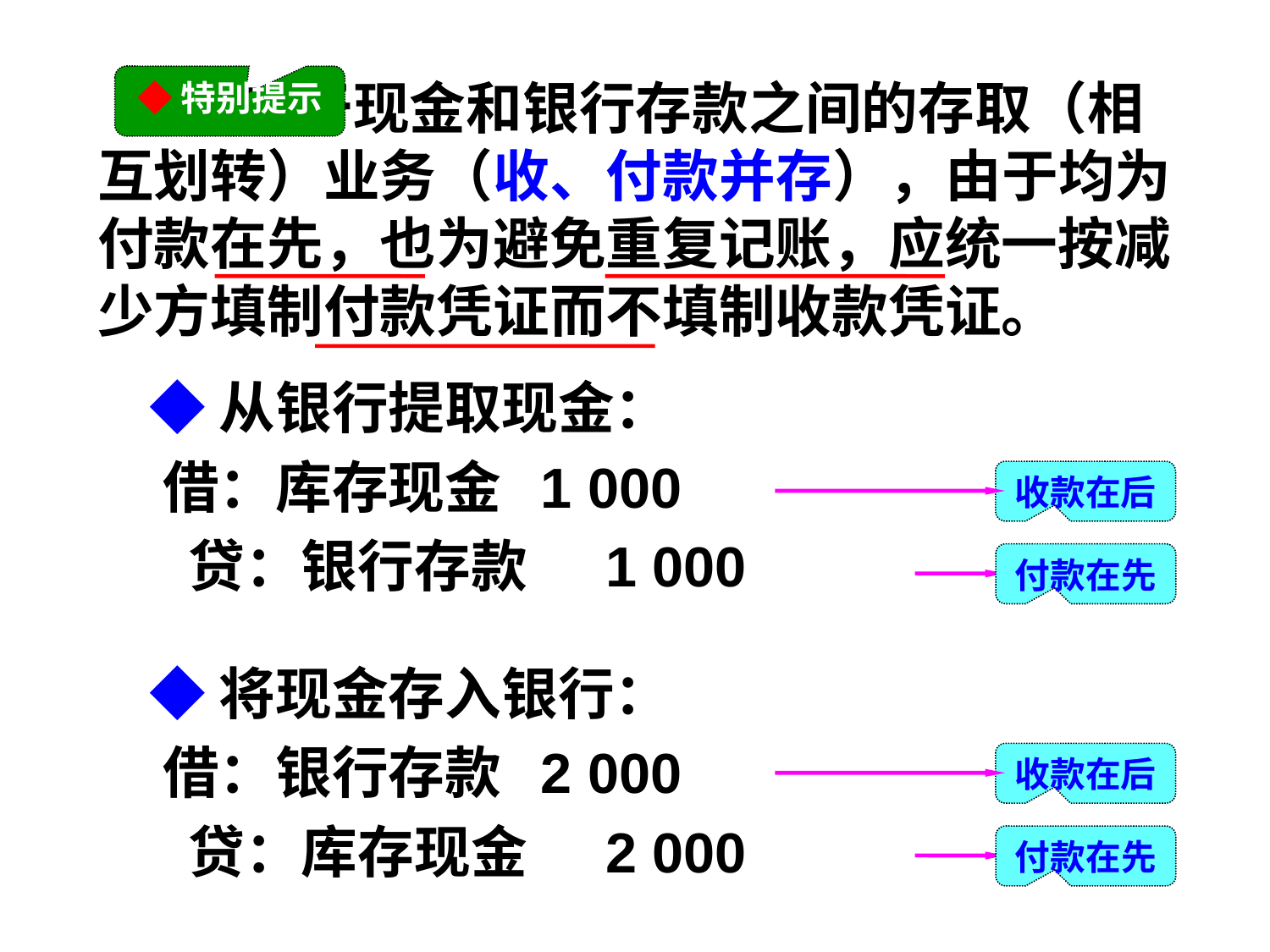

对于现金和银行存款之间的存取（相互划转）业务（收、付款并存），由于均为付款在先，也为避免重复记账，应统一按减少方填制付款凭证而不填制收款凭证。
◆特别提示

    ◆从银行提取现金：
    借：库存现金  1 000
      贷：银行存款     1 000
收款在后

付款在先

    ◆将现金存入银行：
    借：银行存款  2 000
      贷：库存现金     2 000
收款在后

付款在先